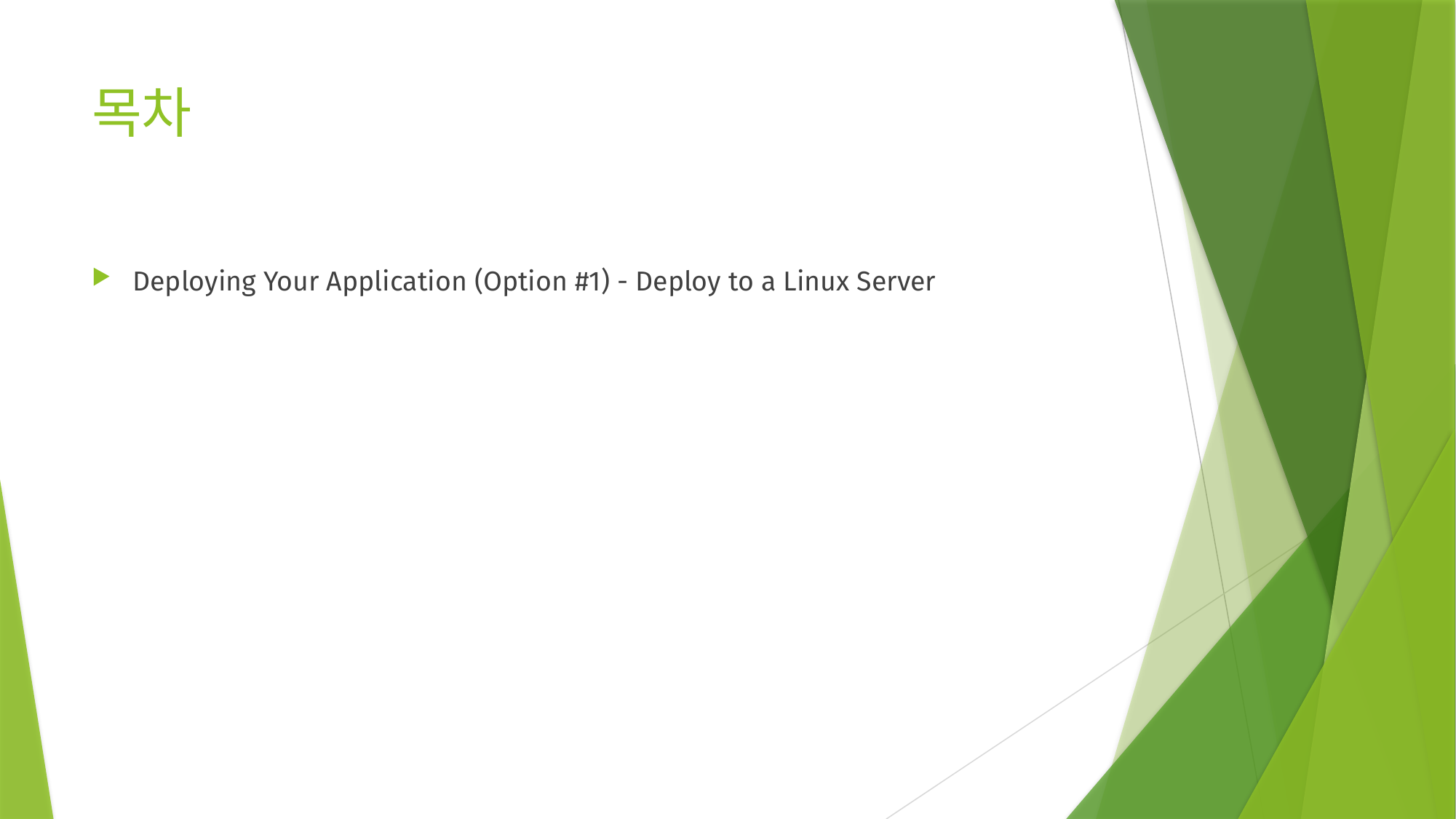

# 목차
Deploying Your Application (Option #1) - Deploy to a Linux Server